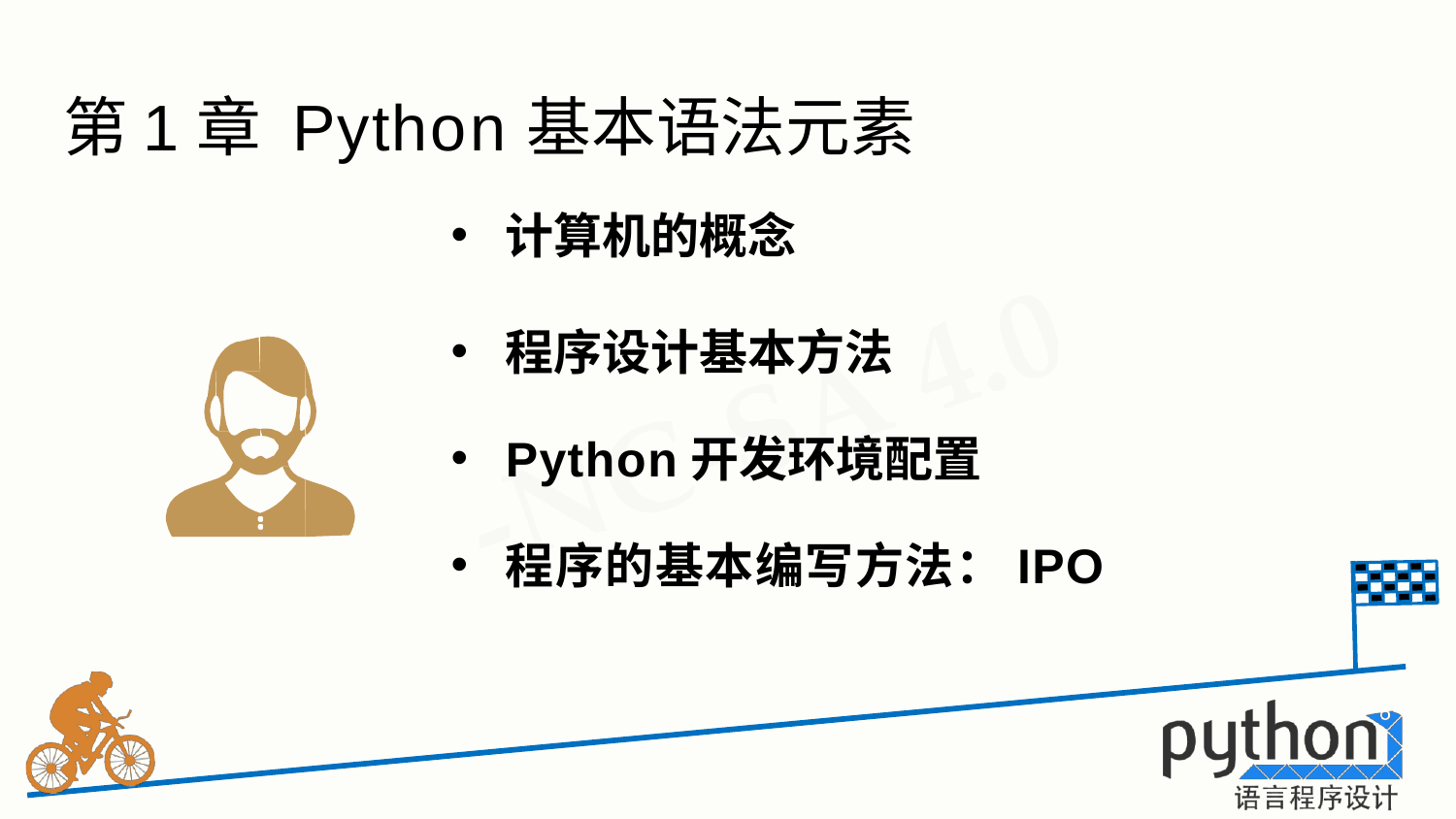

# 第1章 Python基本语法元素
计算机的概念

程序设计基本方法

Python开发环境配置

程序的基本编写方法：IPO